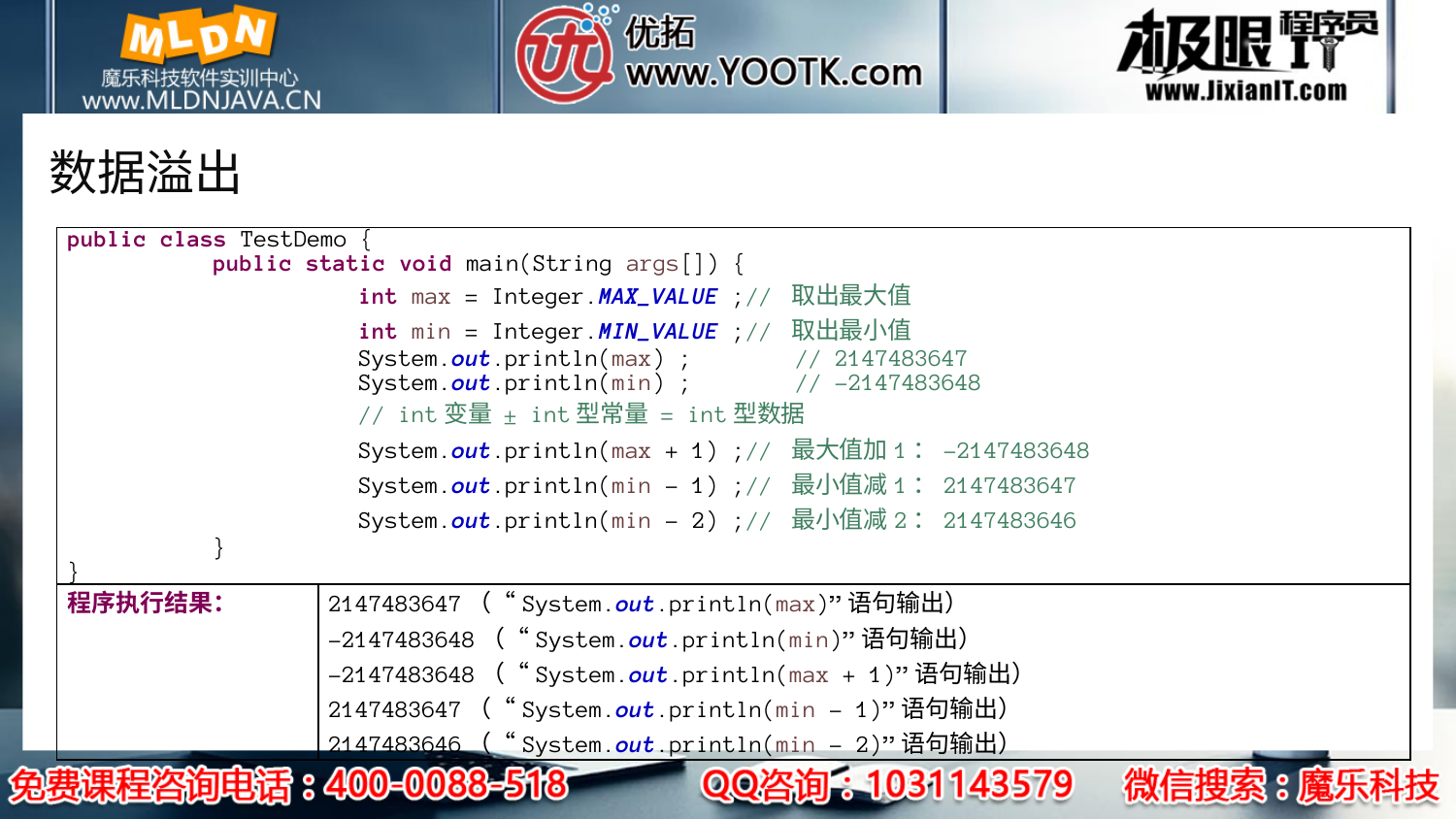

# 数据溢出
| public class TestDemo { public static void main(String args[]) { int max = Integer.MAX\_VALUE ;// 取出最大值 int min = Integer.MIN\_VALUE ;// 取出最小值 System.out.println(max) ; // 2147483647 System.out.println(min) ; // -2147483648 // int变量 ± int型常量 = int型数据 System.out.println(max + 1) ;// 最大值加1：-2147483648 System.out.println(min - 1) ;// 最小值减1：2147483647 System.out.println(min - 2) ;// 最小值减2：2147483646 } } |  |
| --- | --- |
| 程序执行结果： | 2147483647（“System.out.println(max)”语句输出） -2147483648（“System.out.println(min)”语句输出） -2147483648（“System.out.println(max + 1)”语句输出） 2147483647（“System.out.println(min - 1)”语句输出） 2147483646（“System.out.println(min - 2)”语句输出） |